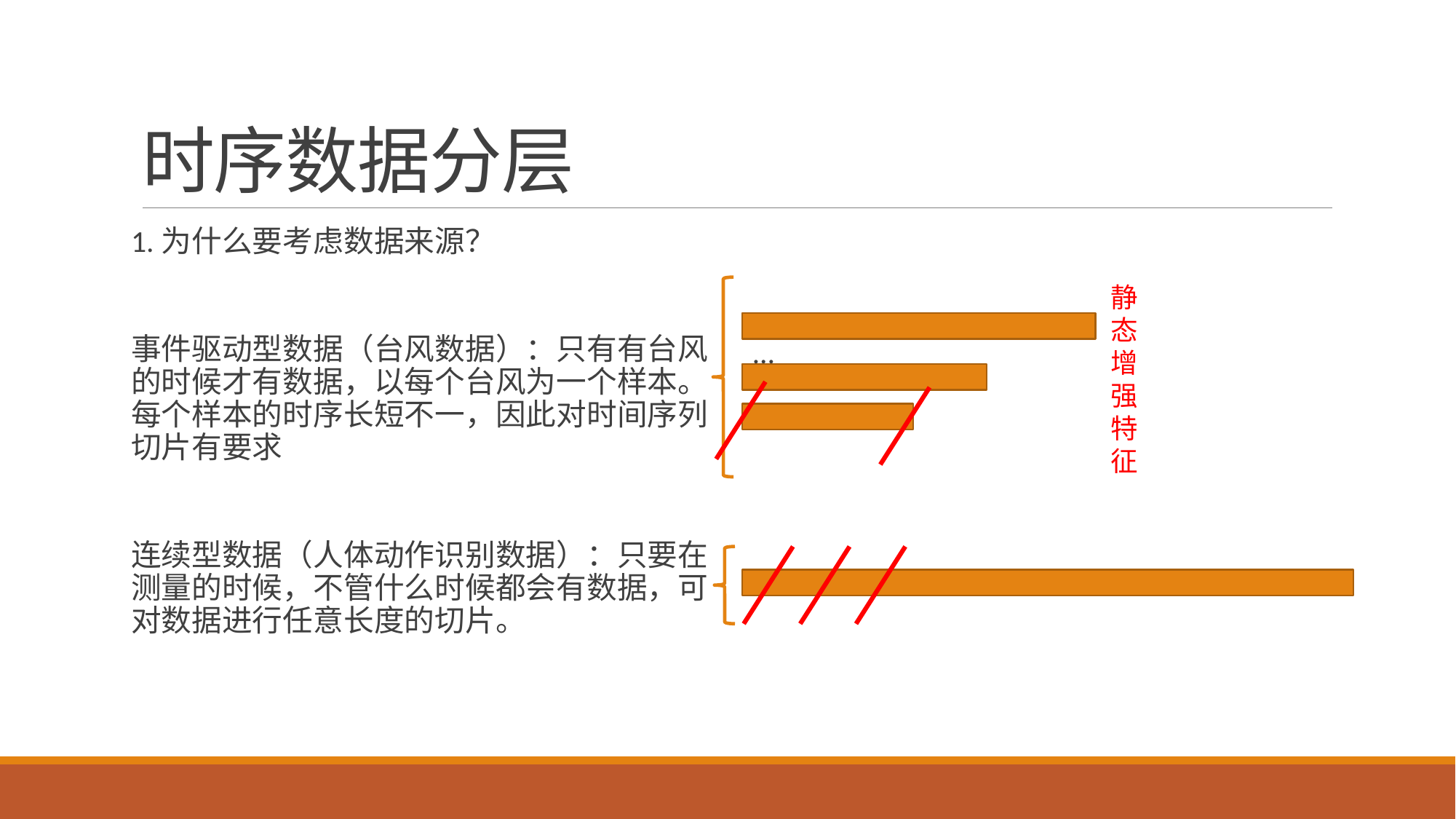

# 时序数据分层
1.为什么要考虑数据来源？

事件驱动型数据（台风数据）：只有有台风的时候才有数据，以每个台风为一个样本。每个样本的时序长短不一，因此对时间序列切片有要求

连续型数据（人体动作识别数据）：只要在测量的时候，不管什么时候都会有数据，可对数据进行任意长度的切片。

…
静态增强特征